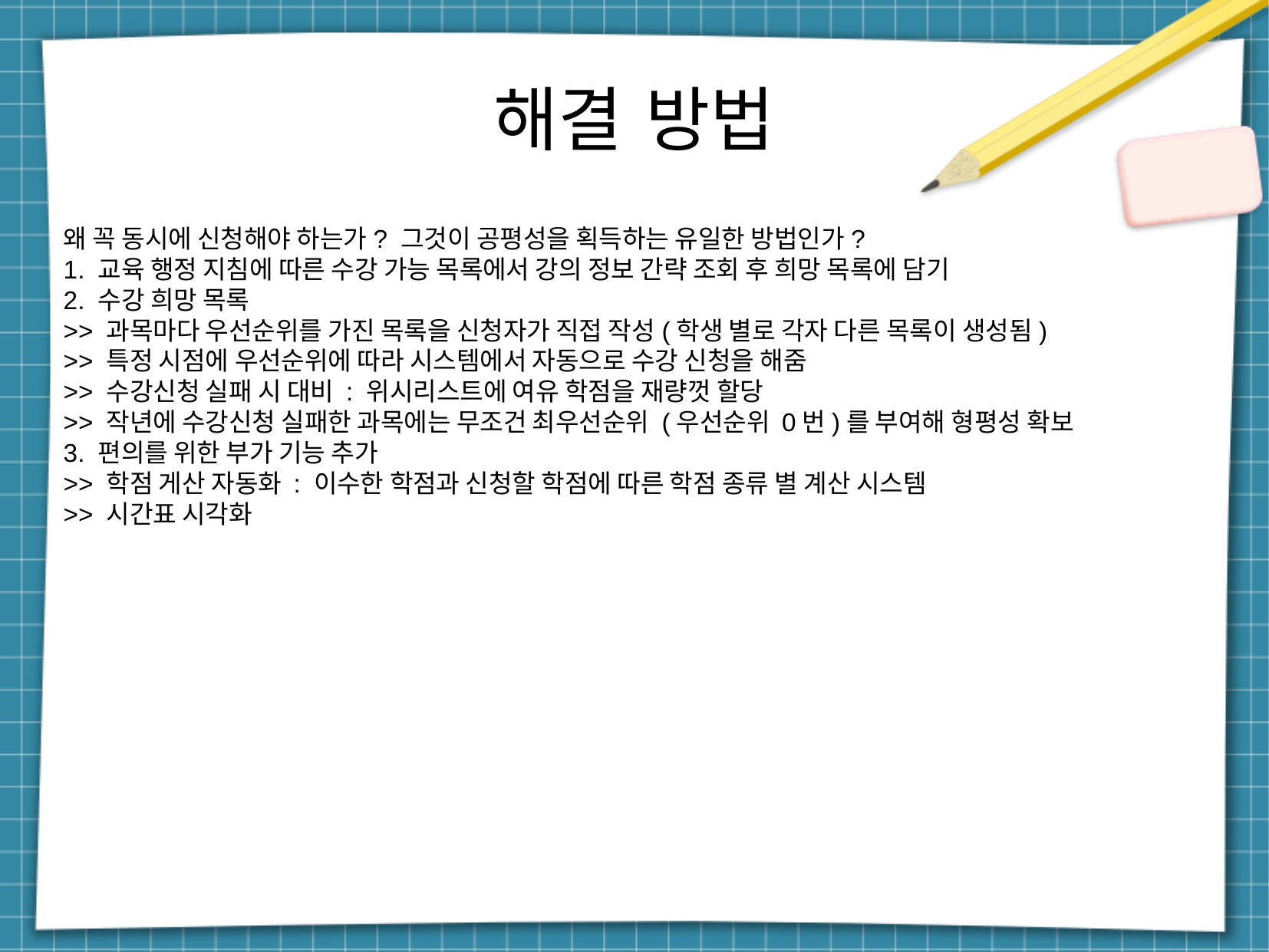

해결 방법
왜 꼭 동시에 신청해야 하는가? 그것이 공평성을 획득하는 유일한 방법인가?
1. 교육 행정 지침에 따른 수강 가능 목록에서 강의 정보 간략 조회 후 희망 목록에 담기
2. 수강 희망 목록
>> 과목마다 우선순위를 가진 목록을 신청자가 직접 작성(학생 별로 각자 다른 목록이 생성됨)
>> 특정 시점에 우선순위에 따라 시스템에서 자동으로 수강 신청을 해줌
>> 수강신청 실패 시 대비 : 위시리스트에 여유 학점을 재량껏 할당
>> 작년에 수강신청 실패한 과목에는 무조건 최우선순위 (우선순위 0번)를 부여해 형평성 확보
3. 편의를 위한 부가 기능 추가
>> 학점 게산 자동화 : 이수한 학점과 신청할 학점에 따른 학점 종류 별 계산 시스템
>> 시간표 시각화